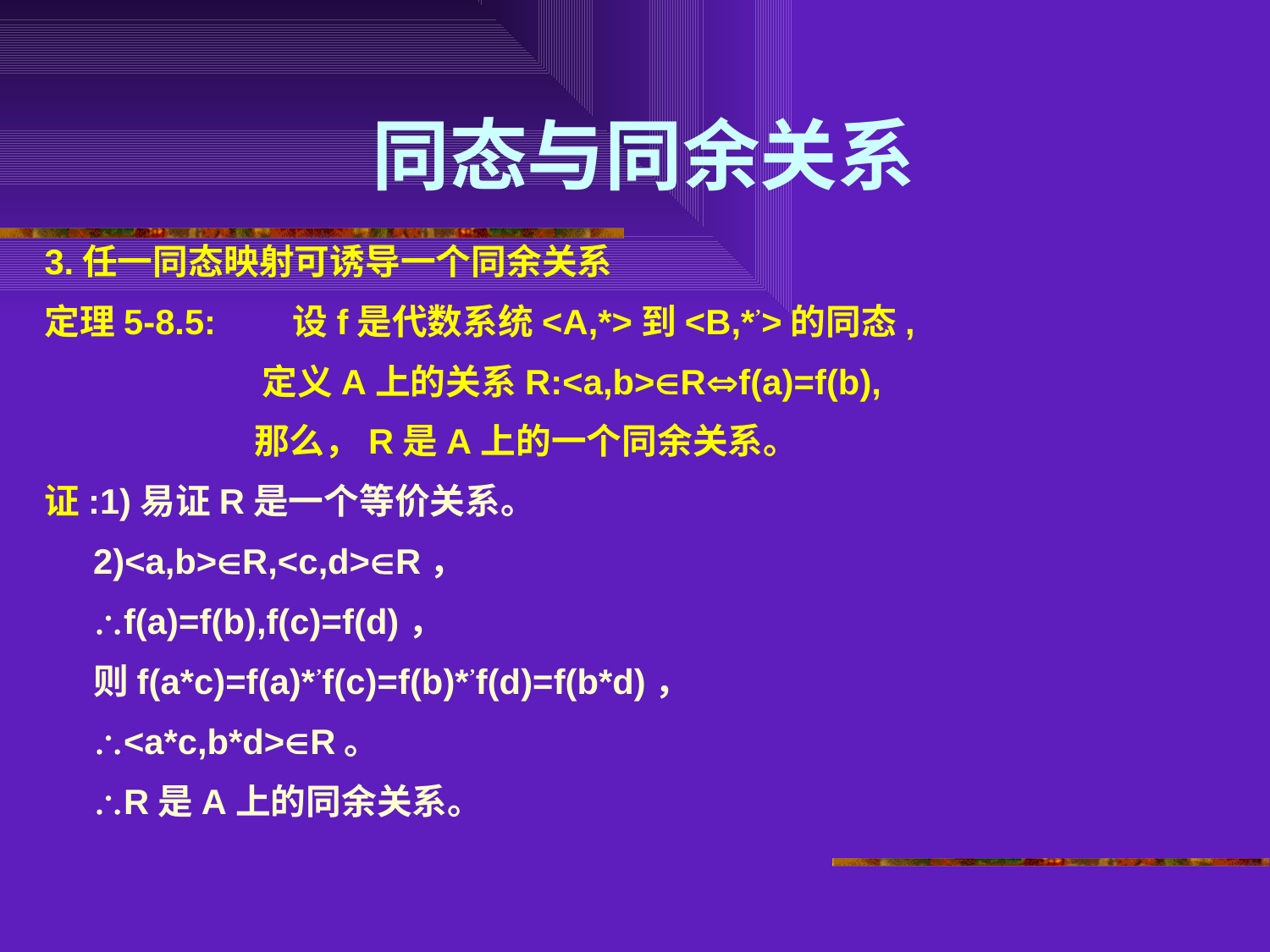

# 同态与同余关系
3.任一同态映射可诱导一个同余关系
定理5-8.5:       设f是代数系统<A,*>到<B,*’>的同态,
                          定义A上的关系R:<a,b>∈R⇔f(a)=f(b),
                         那么，R是A上的一个同余关系。
证:1)易证R是一个等价关系。
     2)<a,b>∈R,<c,d>∈R，
     ∴f(a)=f(b),f(c)=f(d)，
     则f(a*c)=f(a)*’f(c)=f(b)*’f(d)=f(b*d)，
     ∴<a*c,b*d>∈R。
     ∴R是A上的同余关系。